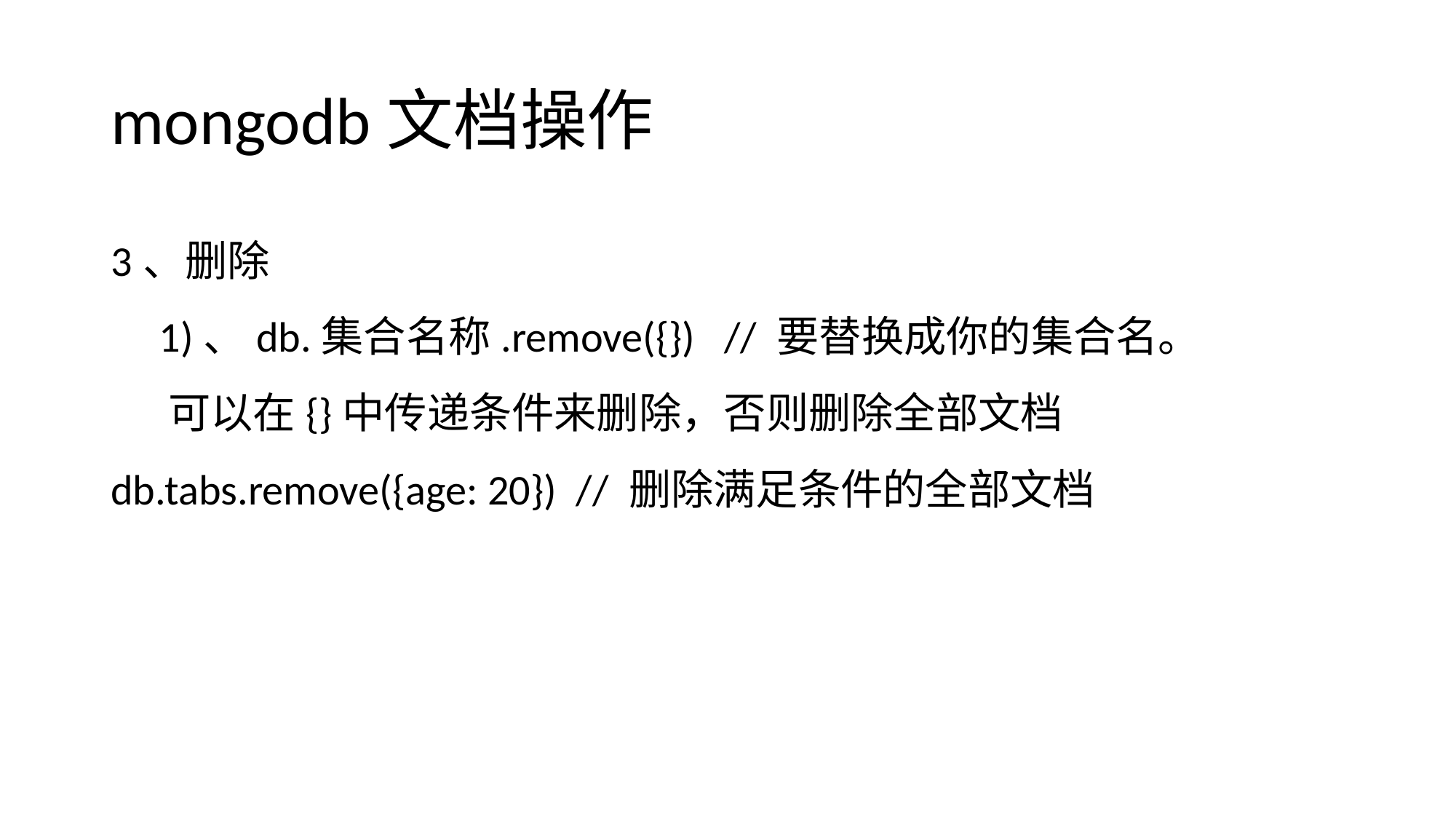

# mongodb文档操作
3、删除
     1)、db.集合名称.remove({})   // 要替换成你的集合名。
     可以在{}中传递条件来删除，否则删除全部文档
db.tabs.remove({age: 20})  // 删除满足条件的全部文档